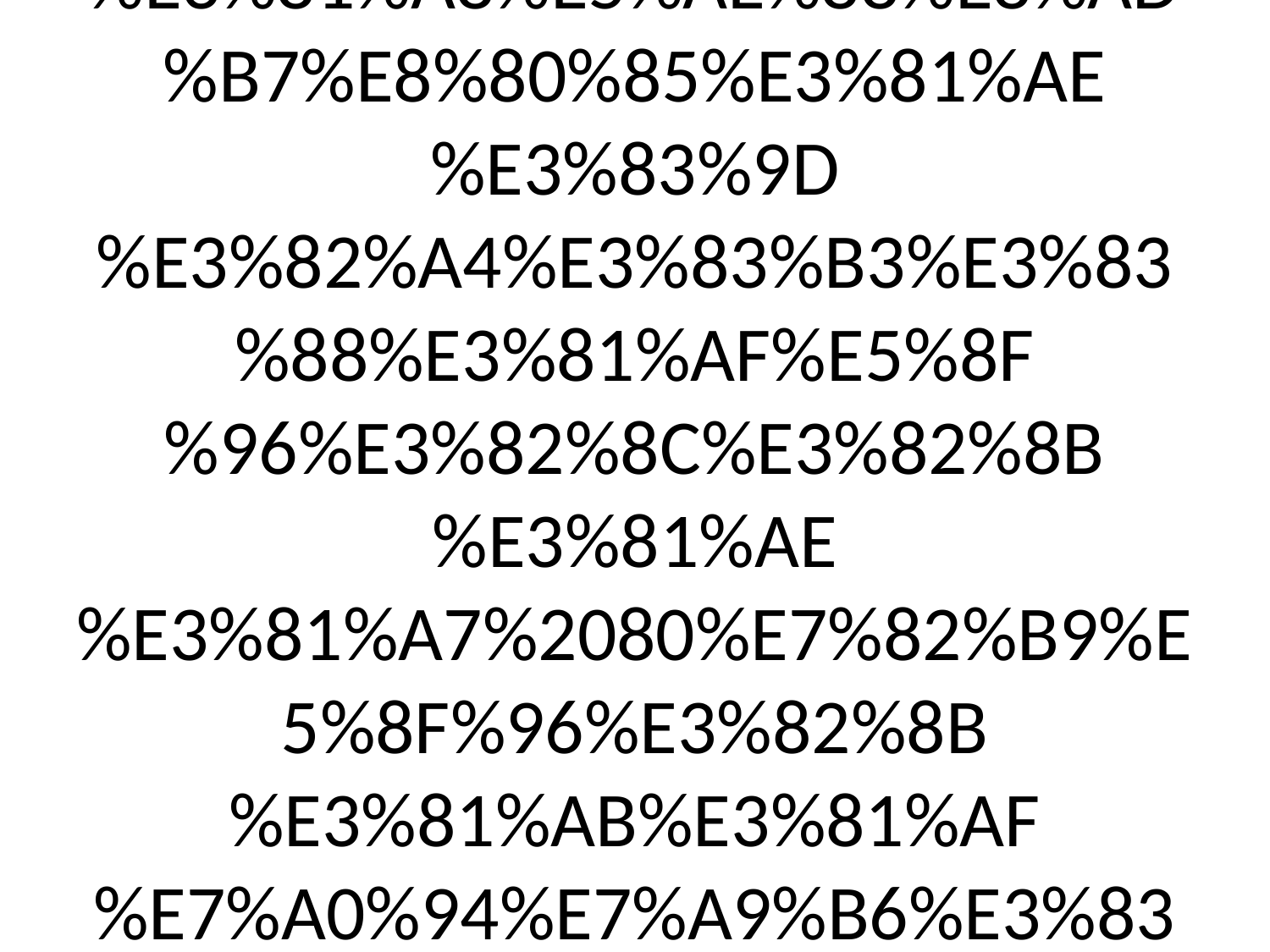

# **遺跡探索（発見と発掘）**と**研究トラック**の両立は、このゲームの核となる部分です。どちらも得点源でありリソース獲得手段でもあるため、**バランスよく進める必要があります** ([〖アルナック攻略〗目指せ脱初心者！鳥面で80点を安定して取る方法！ - カズンズンブログ](https://kazunzun.com/wp/arunakku-kihonsenryaku#:~:text=%E5%AE%9F%E9%9A%9B%E3%81%AF1%E5%9B%9E%E6%8E%A2%E7%B4%A2%E3%81%AB%E3%81%84%E3%81%91%E3%81%B0%20%E5%81%B6%E5%83%8F%E3%81%A8%E5%AE%88%E8%AD%B7%E8%80%85%E3%81%AE%E3%83%9D%E3%82%A4%E3%83%B3%E3%83%88%E3%81%AF%E5%8F%96%E3%82%8C%E3%82%8B%E3%81%AE%E3%81%A7%2080%E7%82%B9%E5%8F%96%E3%82%8B%E3%81%AB%E3%81%AF%E7%A0%94%E7%A9%B6%E3%83%88%E3%83%A9%E3%83%83%E3%82%AF%E3%81%A8%E6%8E%A2%E7%B4%A2%E3%81%8C%20%E3%82%81%E3%81%A1%E3%82%83%E3%81%8F%E3%81%A1%E3%82%83%E5%A4%A7%E5%88%87%EF%BC%81))。ここでは探索と研究の具体的な進め方とコツを解説します。